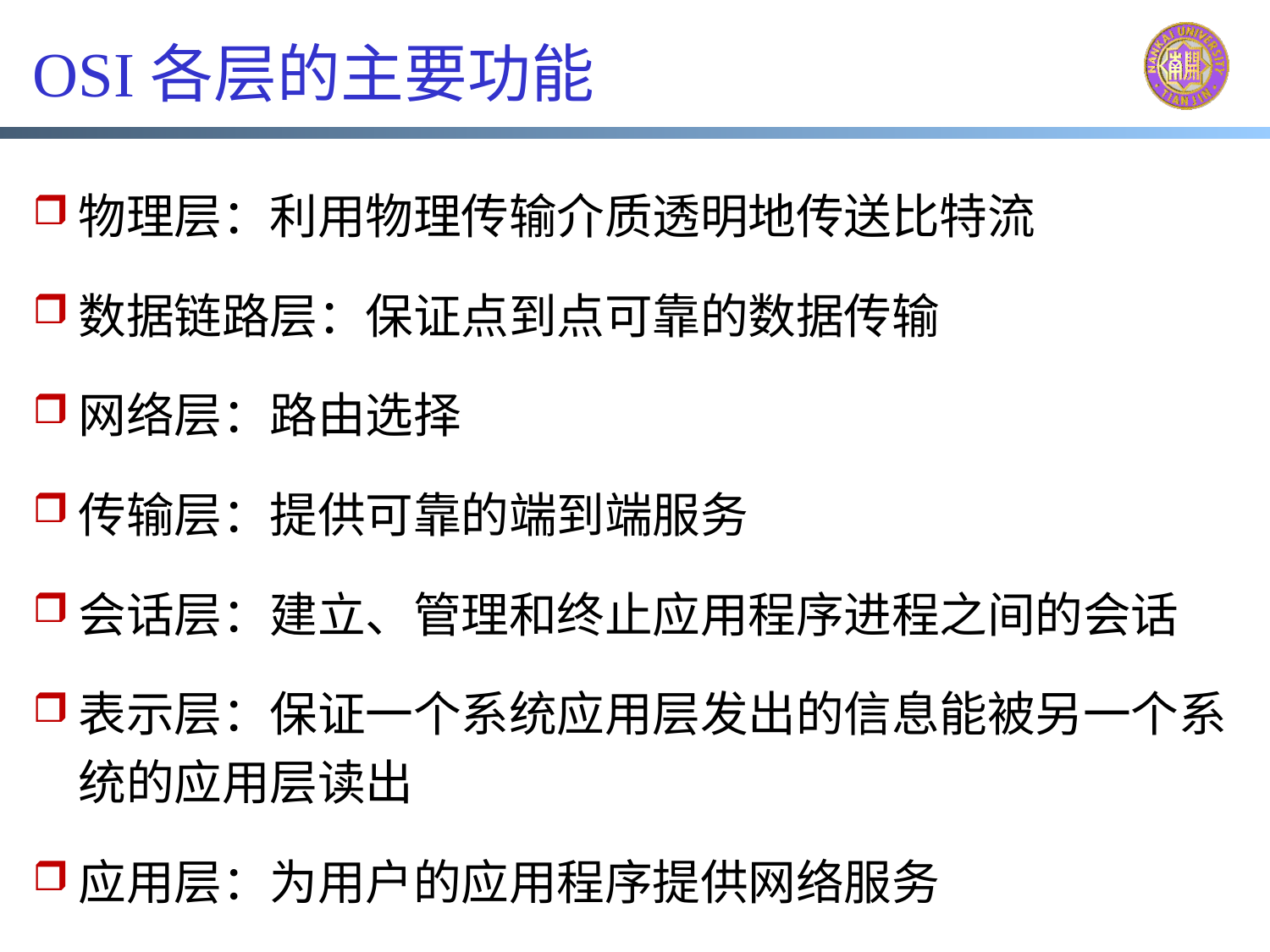

# OSI各层的主要功能
物理层：利用物理传输介质透明地传送比特流
数据链路层：保证点到点可靠的数据传输
网络层：路由选择
传输层：提供可靠的端到端服务
会话层：建立、管理和终止应用程序进程之间的会话
表示层：保证一个系统应用层发出的信息能被另一个系统的应用层读出
应用层：为用户的应用程序提供网络服务